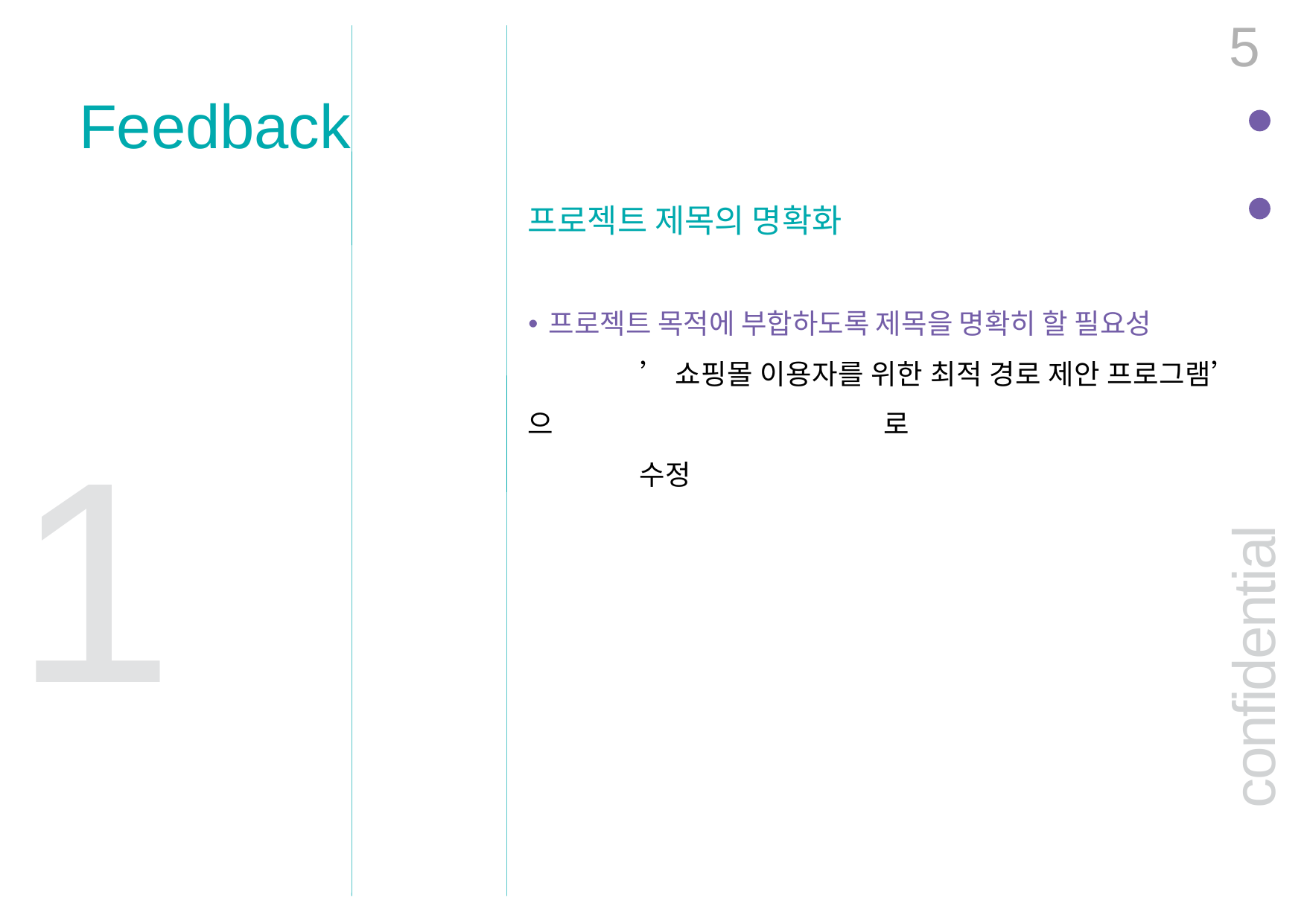

5

Feedback

프로젝트 제목의 명확화

프로젝트 목적에 부합하도록 제목을 명확히 할 필요성
	’쇼핑몰 이용자를 위한 최적 경로 제안 프로그램’으로
 	수정
1
confidential